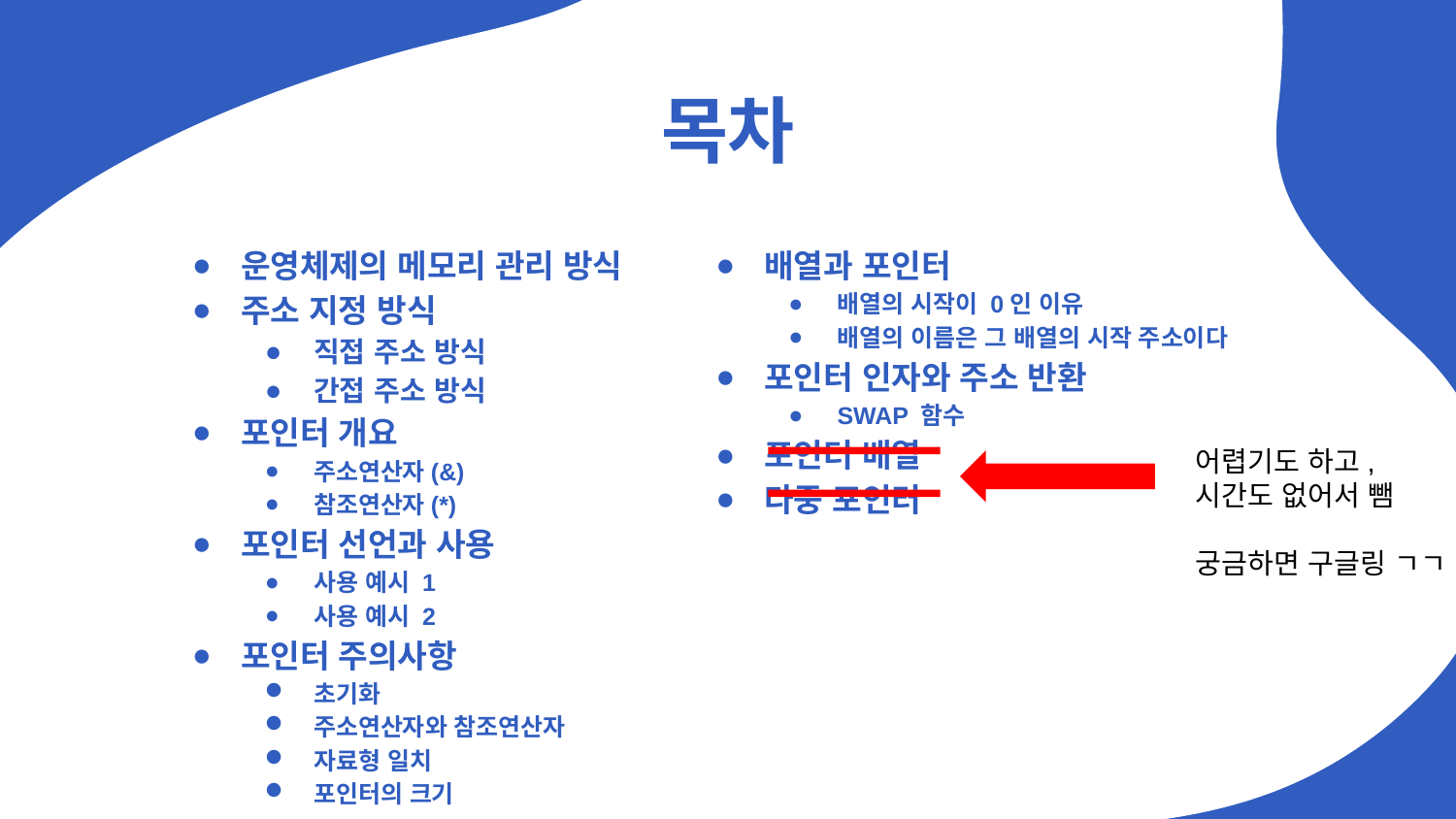

# 목차
운영체제의 메모리 관리 방식
주소 지정 방식
직접 주소 방식
간접 주소 방식
포인터 개요
주소연산자(&)
참조연산자(*)
포인터 선언과 사용
사용 예시 1
사용 예시 2
포인터 주의사항
초기화
주소연산자와 참조연산자
자료형 일치
포인터의 크기

배열과 포인터
배열의 시작이 0인 이유
배열의 이름은 그 배열의 시작 주소이다
포인터 인자와 주소 반환
SWAP 함수
포인터 배열
다중 포인터
어렵기도 하고,
시간도 없어서 뺌

궁금하면 구글링 ㄱㄱ